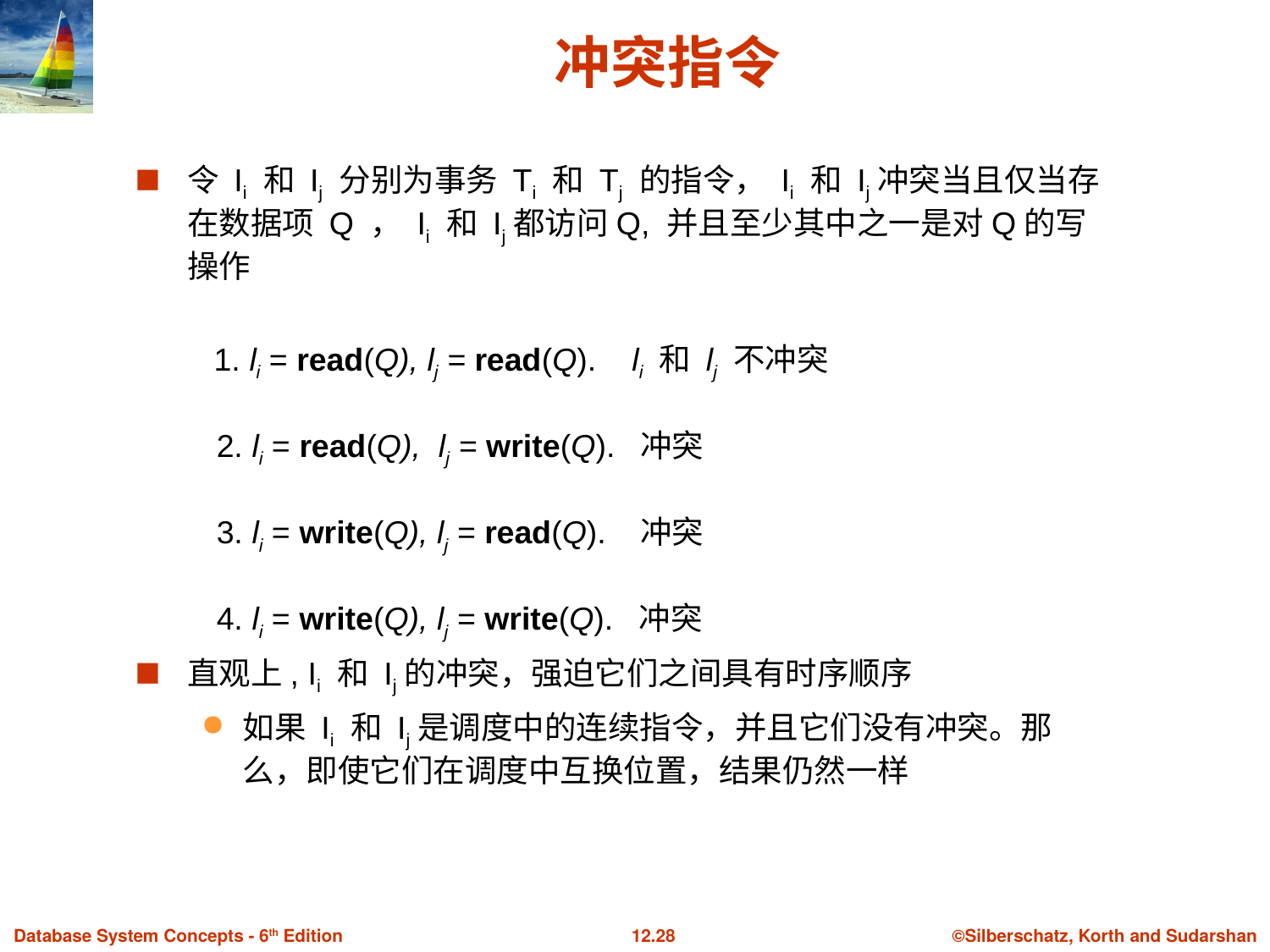

# 冲突指令
令 Ii 和 Ij 分别为事务 Ti 和 Tj 的指令， Ii 和 Ij冲突当且仅当存在数据项 Q ， Ii 和 Ij都访问Q, 并且至少其中之一是对Q的写操作
	   1. li = read(Q), lj = read(Q).    li 和 lj 不冲突
   2. li = read(Q),  lj = write(Q).  冲突
   3. li = write(Q), lj = read(Q).   冲突
   4. li = write(Q), lj = write(Q).  冲突
直观上, Ii 和 Ij的冲突，强迫它们之间具有时序顺序
如果 Ii 和 Ij是调度中的连续指令，并且它们没有冲突。那么，即使它们在调度中互换位置，结果仍然一样